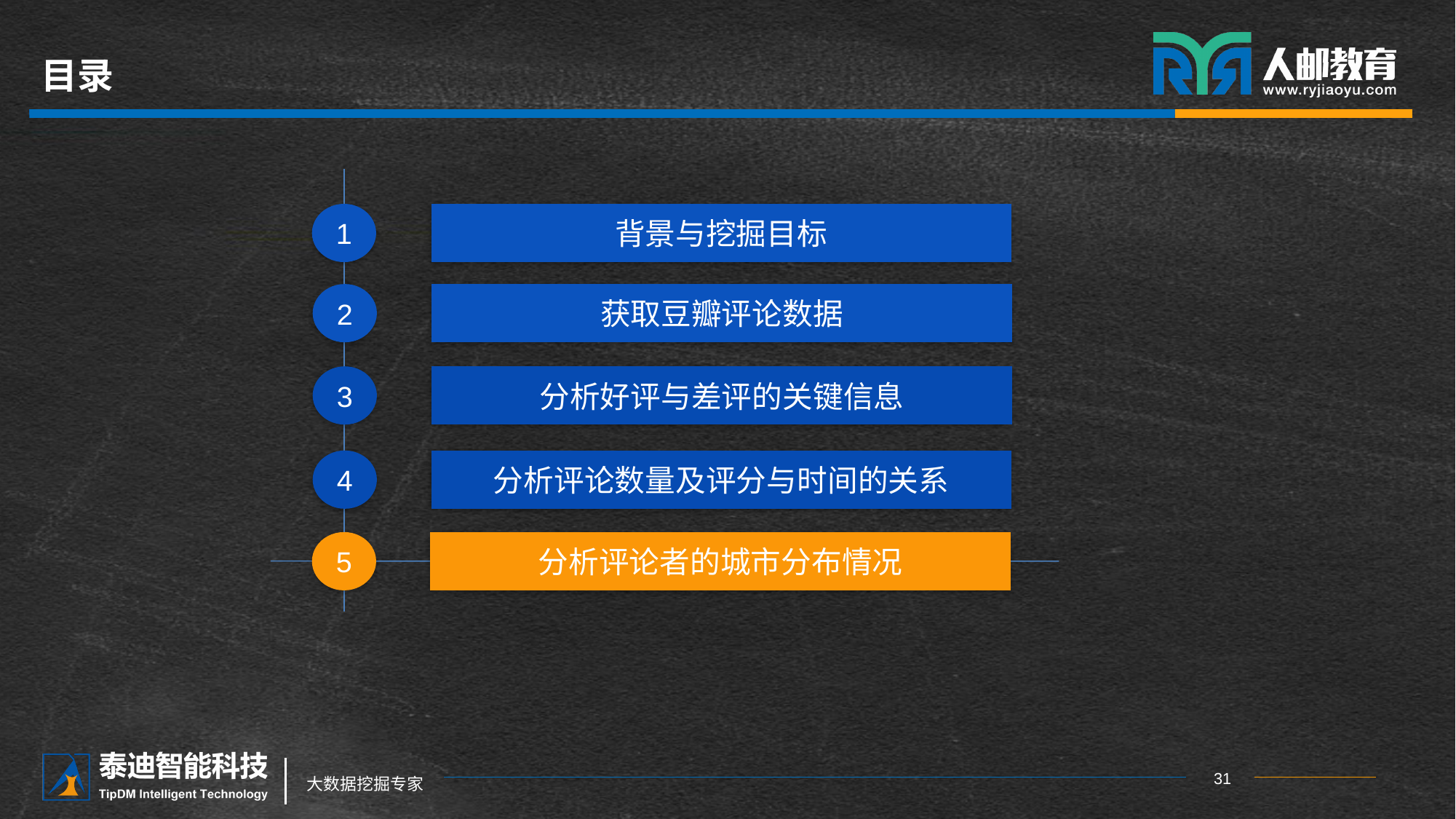

# 目录
1
背景与挖掘目标
2
获取豆瓣评论数据
3
分析好评与差评的关键信息
4
分析评论数量及评分与时间的关系
5
分析评论者的城市分布情况